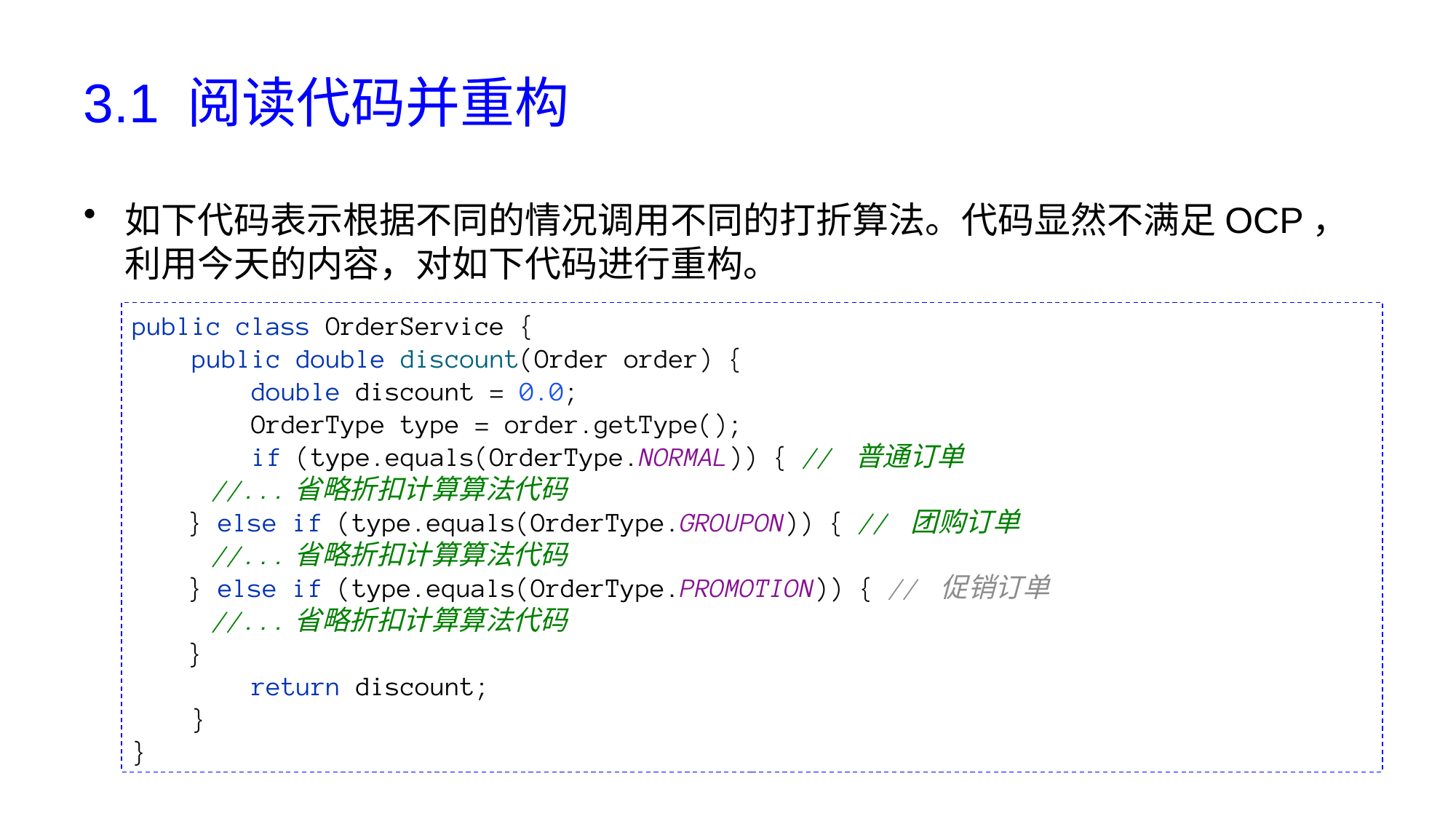

# 3.1 阅读代码并重构
如下代码表示根据不同的情况调用不同的打折算法。代码显然不满足OCP，利用今天的内容，对如下代码进行重构。
public class OrderService {
    public double discount(Order order) {
        double discount = 0.0;
        OrderType type = order.getType();
        if (type.equals(OrderType.NORMAL)) { // 普通订单
            //...省略折扣计算算法代码
        } else if (type.equals(OrderType.GROUPON)) { // 团购订单
            //...省略折扣计算算法代码
        } else if (type.equals(OrderType.PROMOTION)) { // 促销订单
            //...省略折扣计算算法代码
        }
        return discount;
    }
}
27